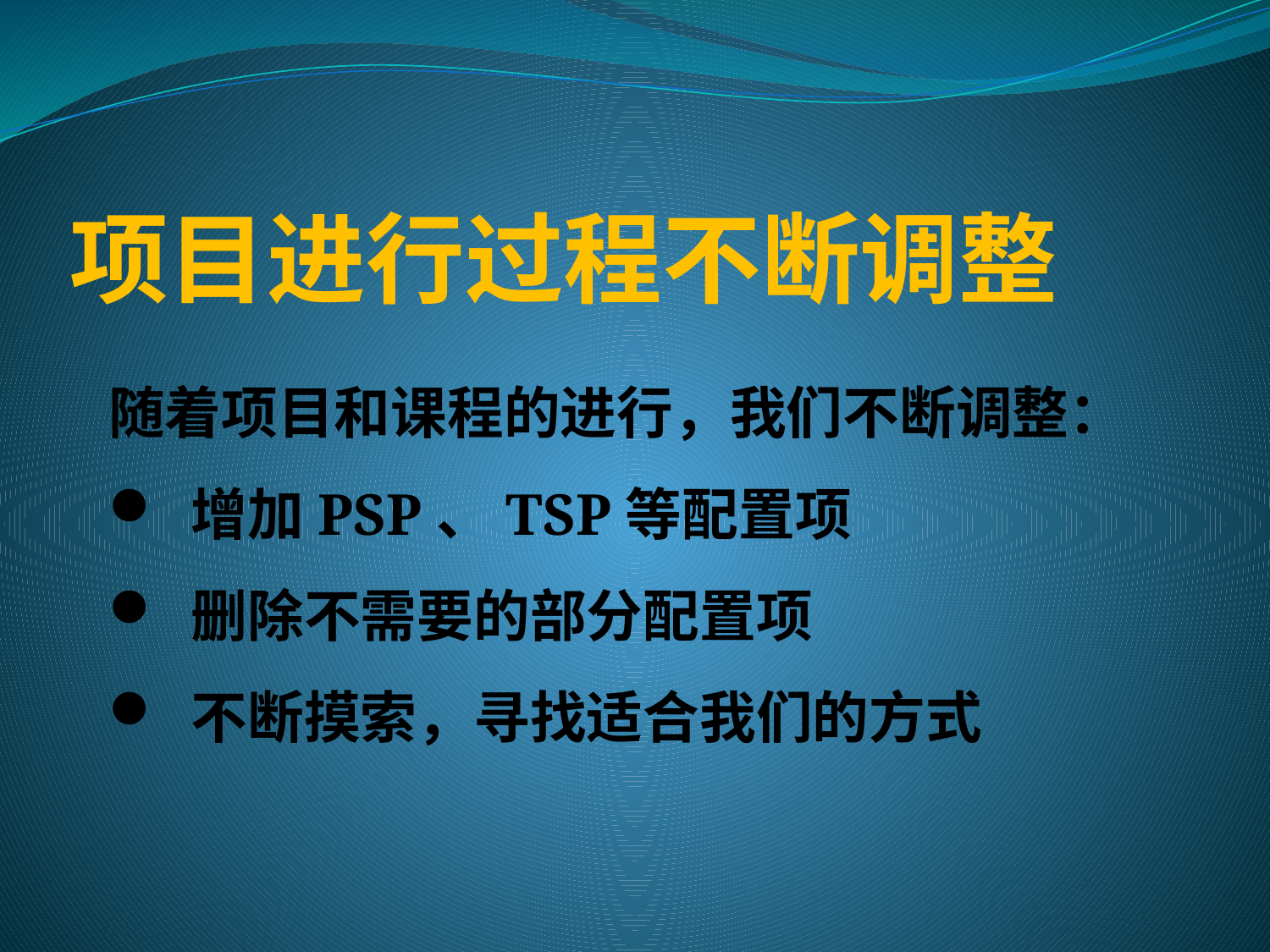

# 项目进行过程不断调整
随着项目和课程的进行，我们不断调整：
 增加PSP、TSP等配置项
 删除不需要的部分配置项
 不断摸索，寻找适合我们的方式